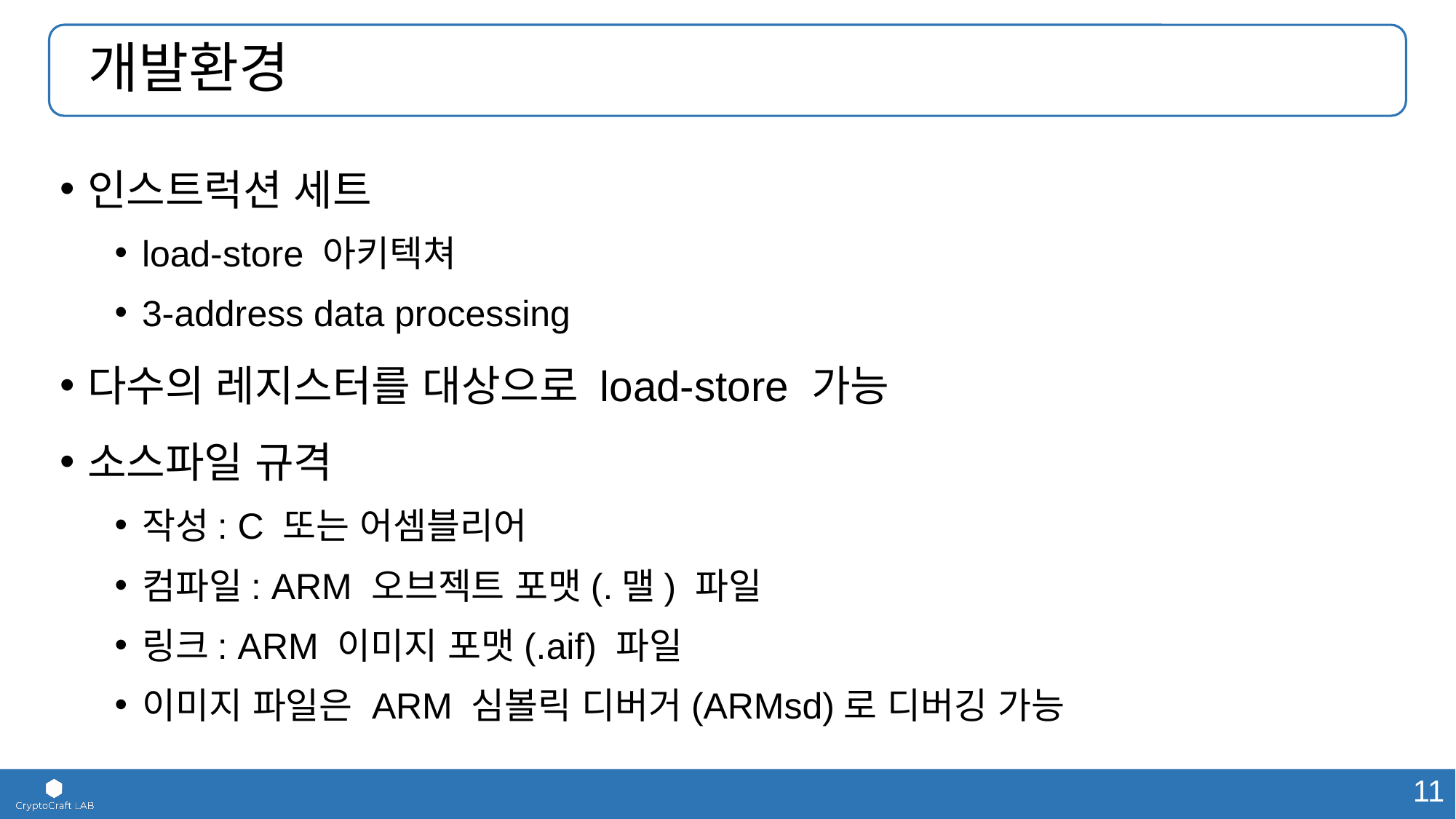

# 개발환경
인스트럭션 세트
load-store 아키텍쳐
3-address data processing
다수의 레지스터를 대상으로 load-store 가능
소스파일 규격
작성: C 또는 어셈블리어
컴파일: ARM 오브젝트 포맷(.맬) 파일
링크: ARM 이미지 포맷(.aif) 파일
이미지 파일은 ARM 심볼릭 디버거(ARMsd)로 디버깅 가능